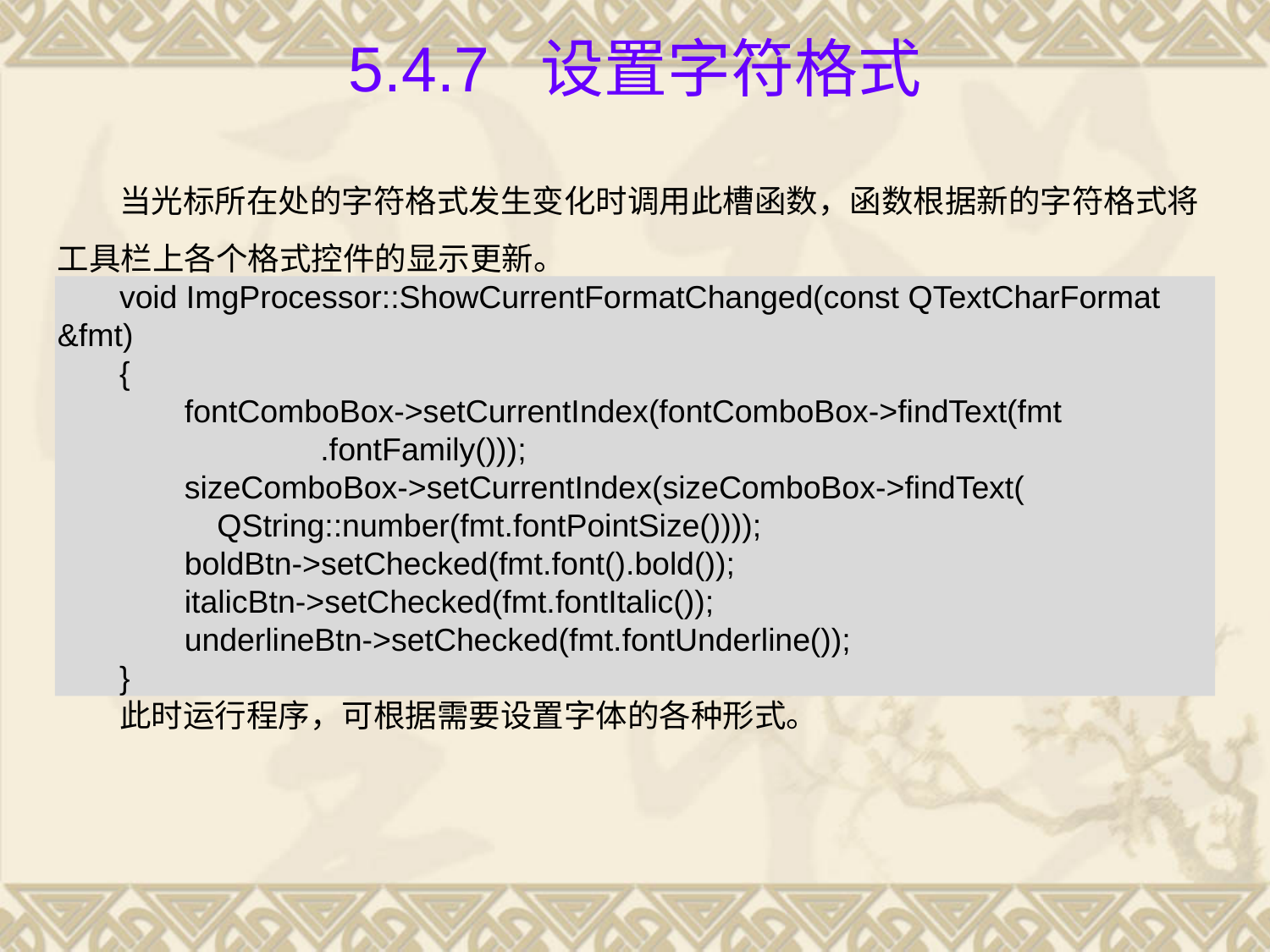

# 5.4.7  设置字符格式
当光标所在处的字符格式发生变化时调用此槽函数，函数根据新的字符格式将工具栏上各个格式控件的显示更新。
void ImgProcessor::ShowCurrentFormatChanged(const QTextCharFormat &fmt)
{
	fontComboBox->setCurrentIndex(fontComboBox->findText(fmt
		 .fontFamily()));
   	sizeComboBox->setCurrentIndex(sizeComboBox->findText(
           QString::number(fmt.fontPointSize())));
   	boldBtn->setChecked(fmt.font().bold());
   	italicBtn->setChecked(fmt.fontItalic());
   	underlineBtn->setChecked(fmt.fontUnderline());
}
此时运行程序，可根据需要设置字体的各种形式。